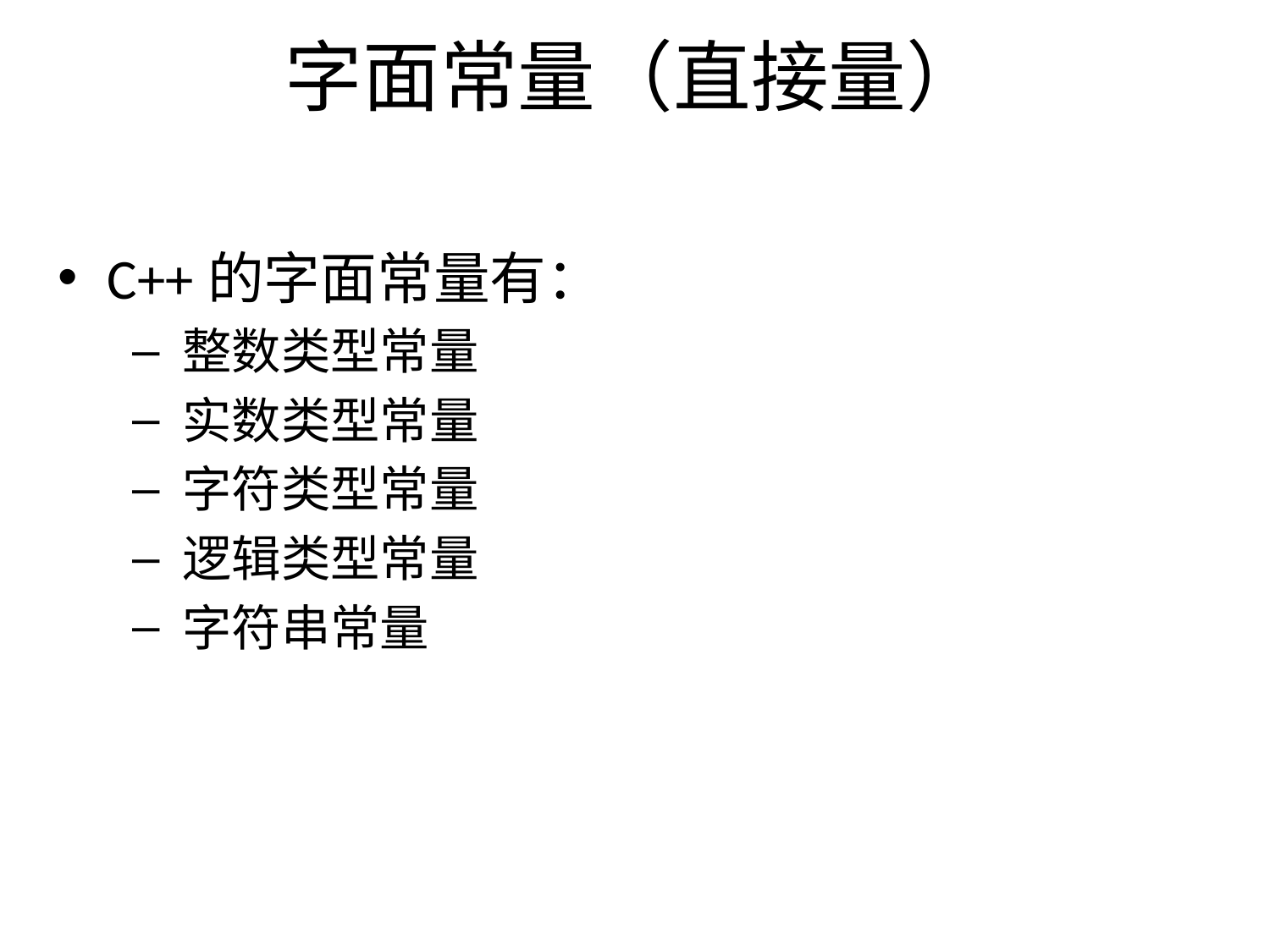

# 字面常量（直接量）
C++的字面常量有：
整数类型常量
实数类型常量
字符类型常量
逻辑类型常量
字符串常量